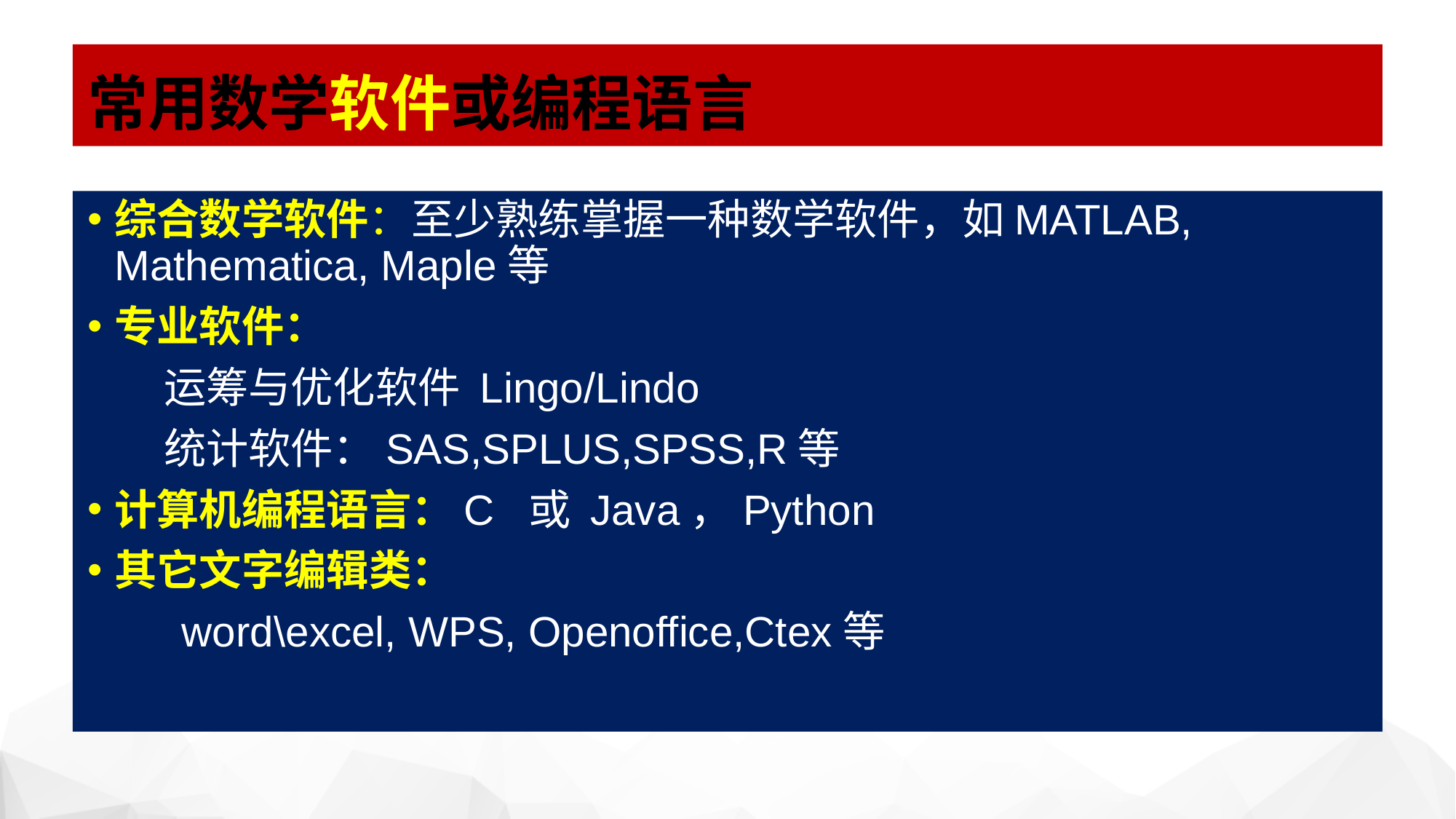

# 常用数学软件或编程语言
综合数学软件：至少熟练掌握一种数学软件，如MATLAB, Mathematica, Maple等
专业软件：
       运筹与优化软件 Lingo/Lindo
       统计软件：SAS,SPLUS,SPSS,R等
计算机编程语言：C  或 Java，Python
其它文字编辑类：
        word\excel, WPS, Openoffice,Ctex等